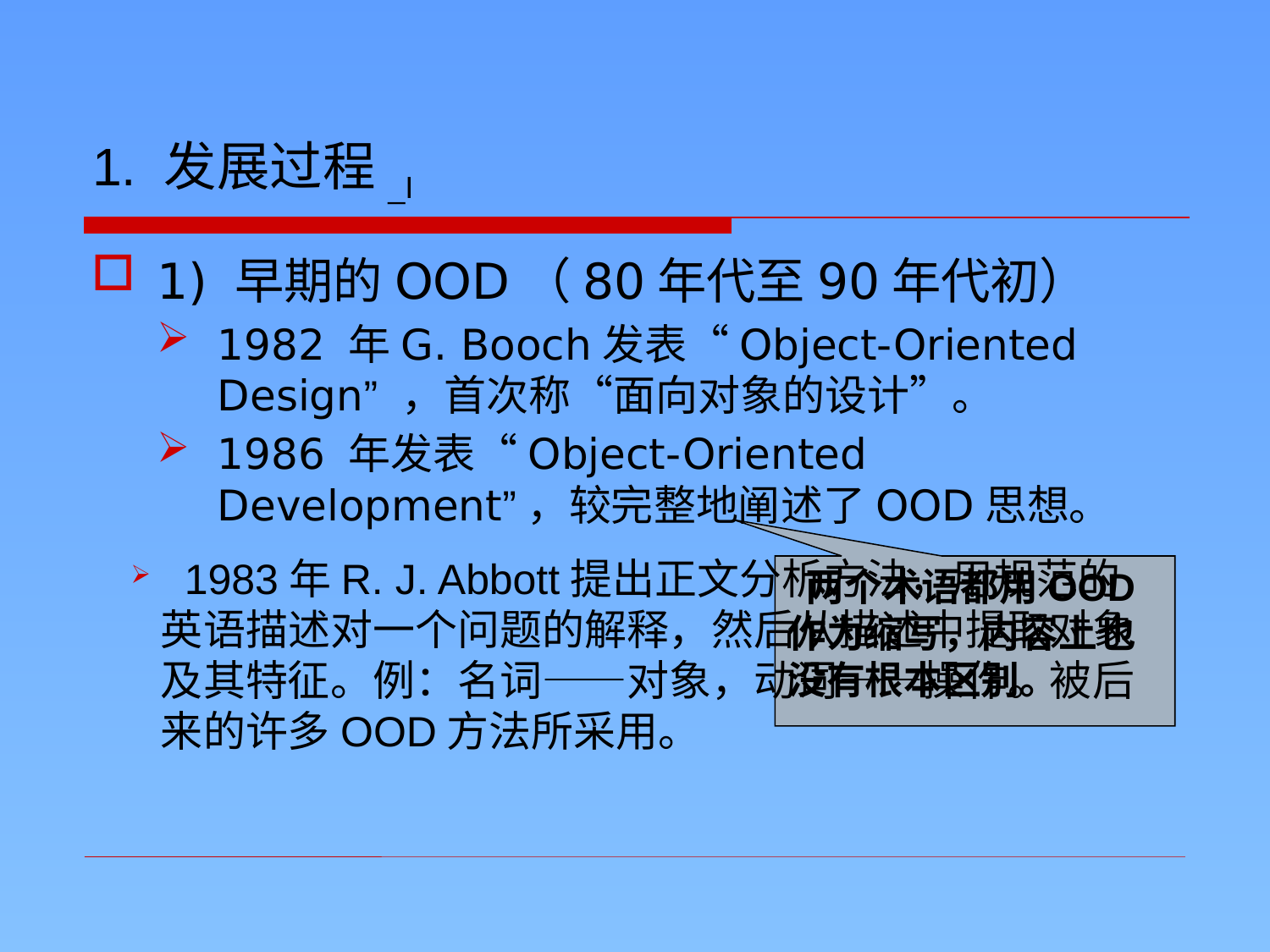

1. 发展过程_I
1) 早期的OOD（80年代至90年代初）
1982 年G. Booch发表“Object-Oriented Design” ，首次称“面向对象的设计”。
1986 年发表“Object-Oriented Development”，较完整地阐述了OOD思想。
  1983年R. J. Abbott提出正文分析方法，用规范的英语描述对一个问题的解释，然后从描述中提取对象及其特征。例：名词——对象，动词——操作。被后来的许多OOD方法所采用。
 两个术语都用OOD作为缩写，内容上也没有根本区别。